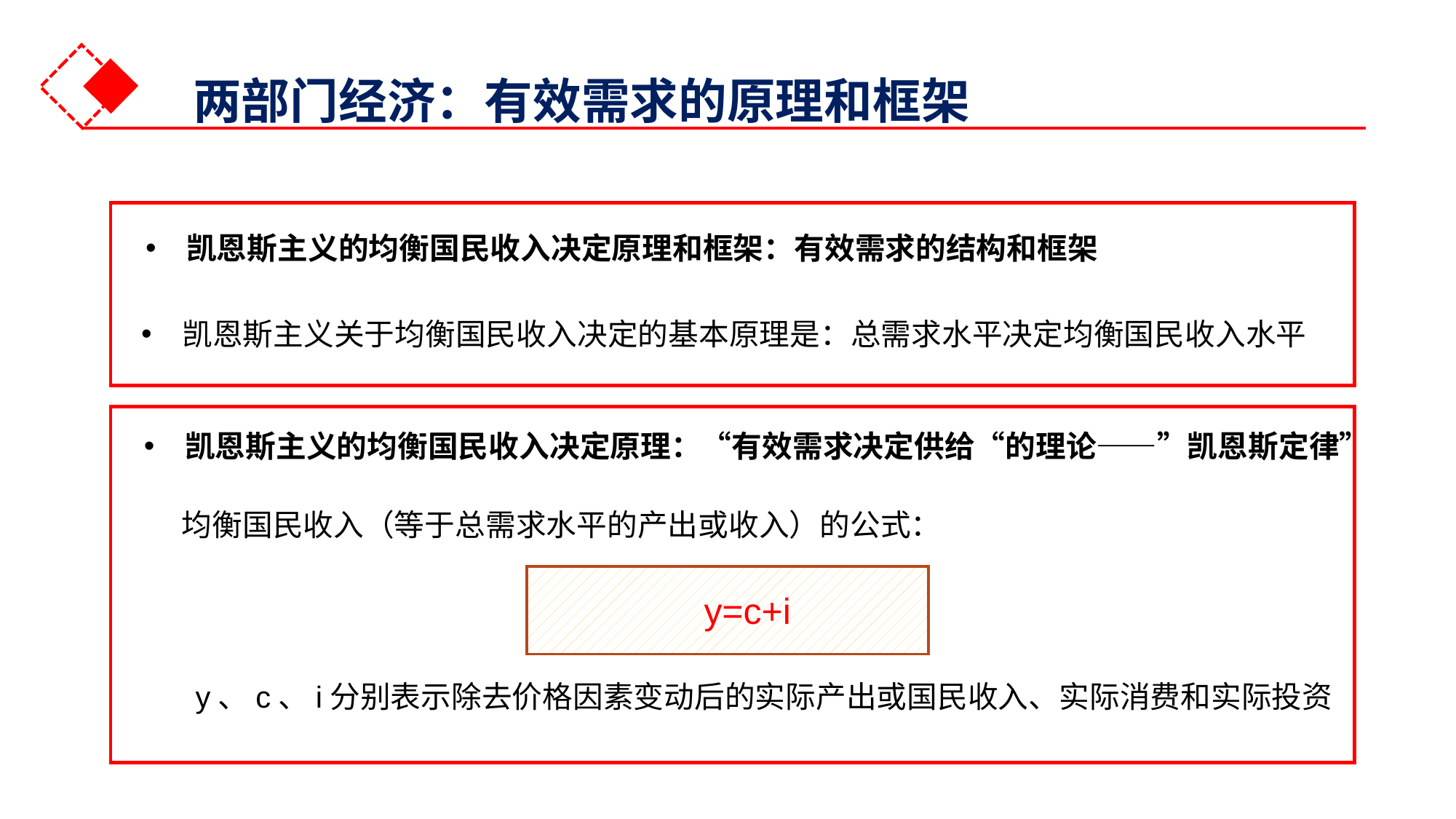

两部门经济：有效需求的原理和框架

凯恩斯主义的均衡国民收入决定原理和框架：有效需求的结构和框架
凯恩斯主义关于均衡国民收入决定的基本原理是：总需求水平决定均衡国民收入水平

凯恩斯主义的均衡国民收入决定原理：“有效需求决定供给“的理论——”凯恩斯定律”
均衡国民收入（等于总需求水平的产出或收入）的公式：

y=c+i
y、c、i分别表示除去价格因素变动后的实际产出或国民收入、实际消费和实际投资